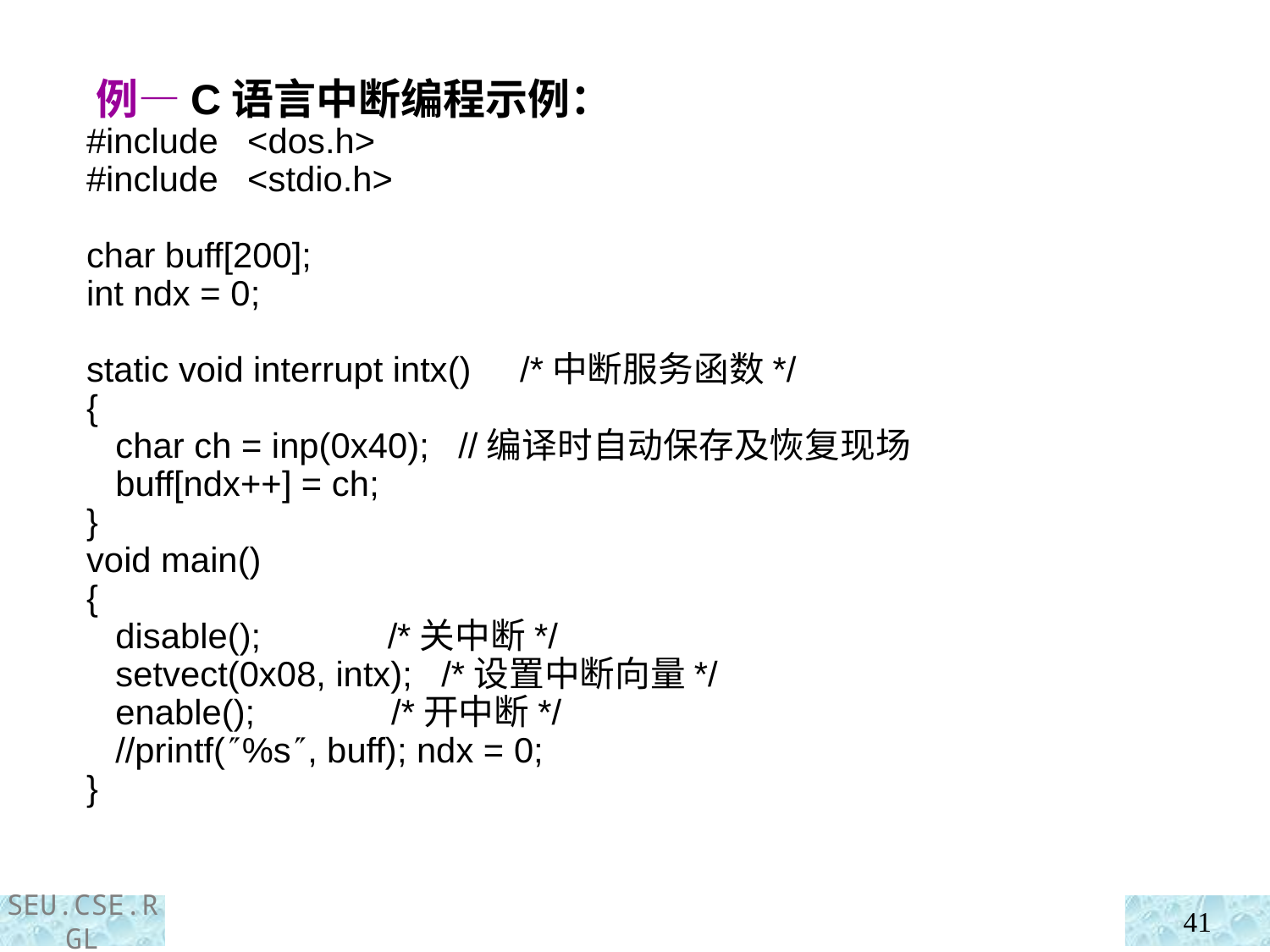

例—C语言中断编程示例：
    #include   <dos.h>
    #include   <stdio.h>

    char buff[200];
    int ndx = 0;

    static void interrupt intx()     /*中断服务函数*/
    {
       char ch = inp(0x40);   //编译时自动保存及恢复现场
       buff[ndx++] = ch;
    }
    void main()
    {
       disable();             /*关中断*/
       setvect(0x08, intx);   /*设置中断向量*/
       enable();              /*开中断*/
       //printf(″%s″, buff); ndx = 0;
    }
41